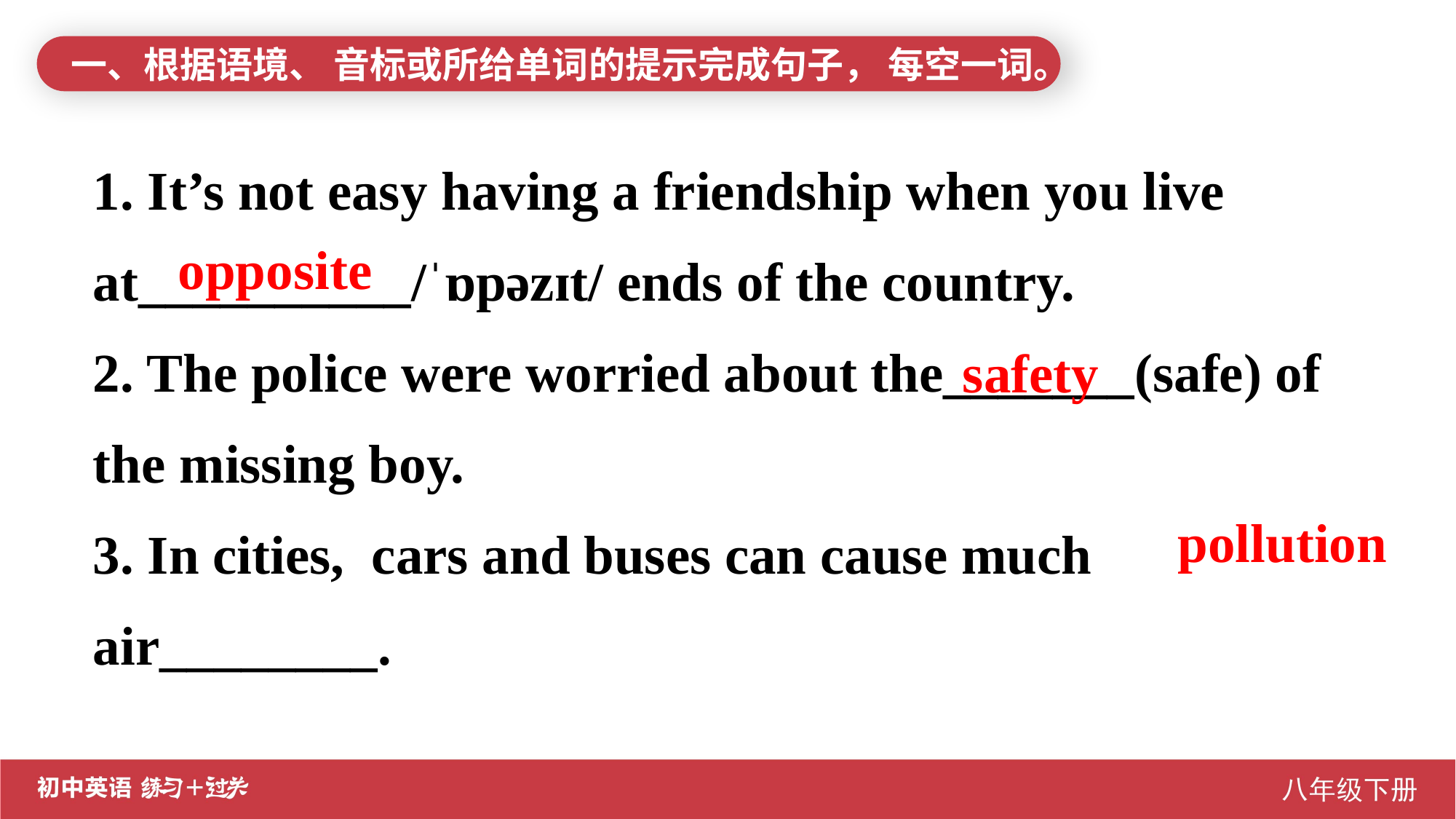

一、根据语境、 音标或所给单词的提示完成句子， 每空一词。
1. It’s not easy having a friendship when you live at__________/ˈɒpəzɪt/ ends of the country.
2. The police were worried about the_______(safe) of the missing boy.
3. In cities,  cars and buses can cause much air________.

opposite
safety
pollution